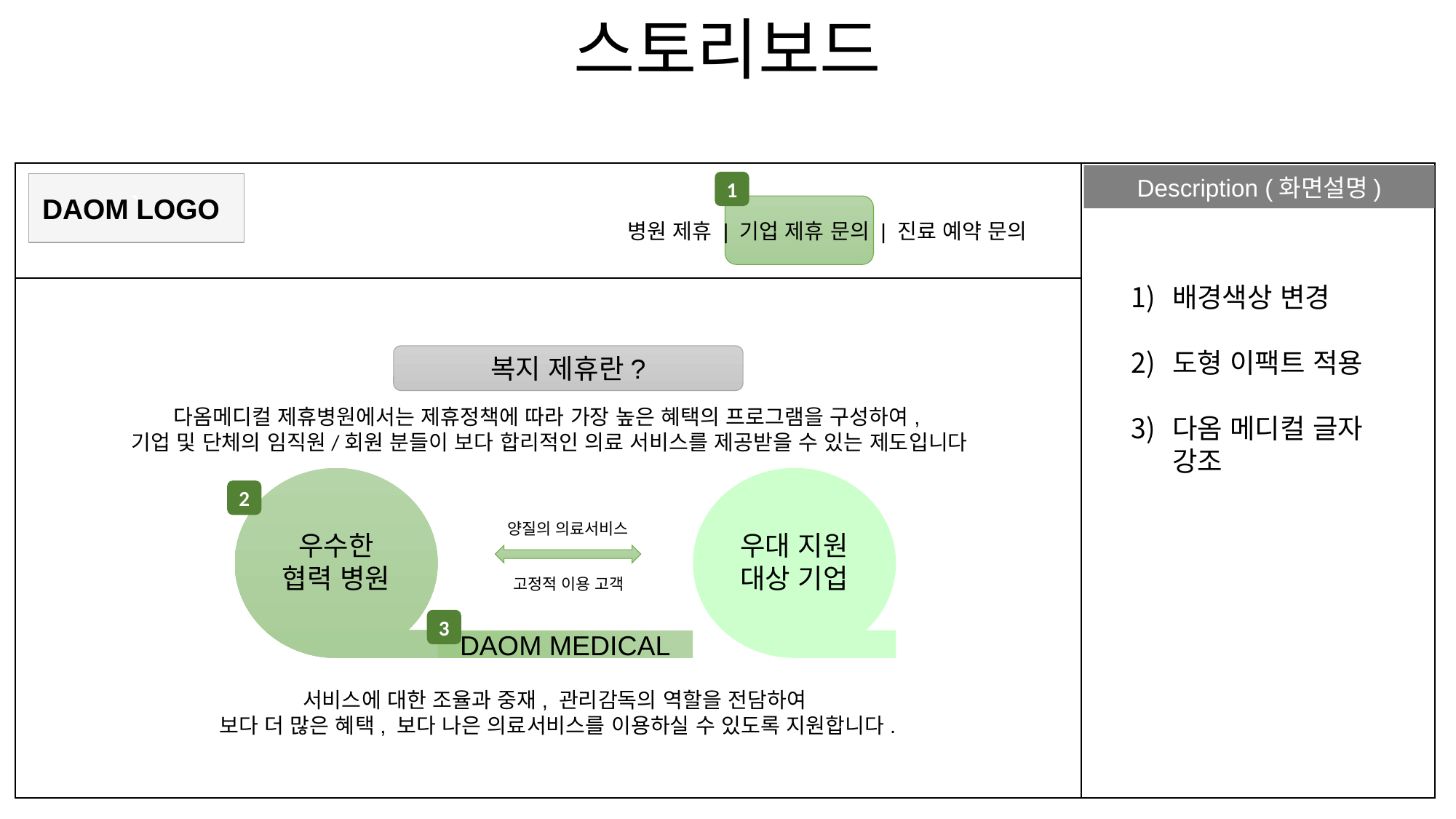

스토리보드

Description (화면설명)
1
`
DAOM LOGO

병원 제휴 | 기업 제휴 문의 | 진료 예약 문의

배경색상 변경

도형 이팩트 적용

다옴 메디컬 글자 강조

복지 제휴란?
다옴메디컬 제휴병원에서는 제휴정책에 따라 가장 높은 혜택의 프로그램을 구성하여,
기업 및 단체의 임직원/회원 분들이 보다 합리적인 의료 서비스를 제공받을 수 있는 제도입니다

우수한
협력 병원
우대 지원
대상 기업
DAOM MEDICAL
양질의 의료서비스

고정적 이용 고객
2
3
서비스에 대한 조율과 중재, 관리감독의 역할을 전담하여
보다 더 많은 혜택, 보다 나은 의료서비스를 이용하실 수 있도록 지원합니다.